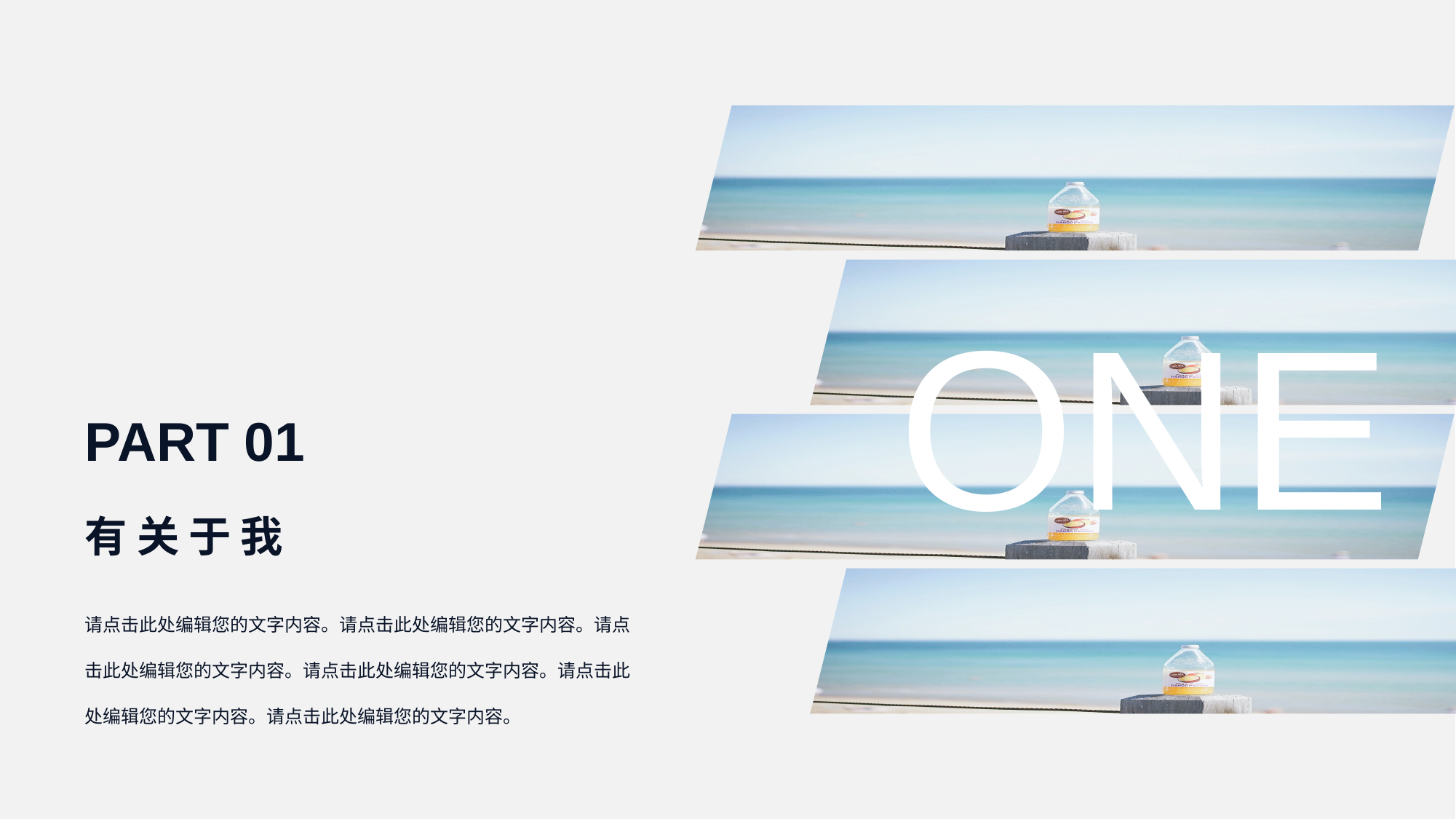

ONE
PART 01
有 关 于 我
请点击此处编辑您的文字内容。请点击此处编辑您的文字内容。请点击此处编辑您的文字内容。请点击此处编辑您的文字内容。请点击此处编辑您的文字内容。请点击此处编辑您的文字内容。